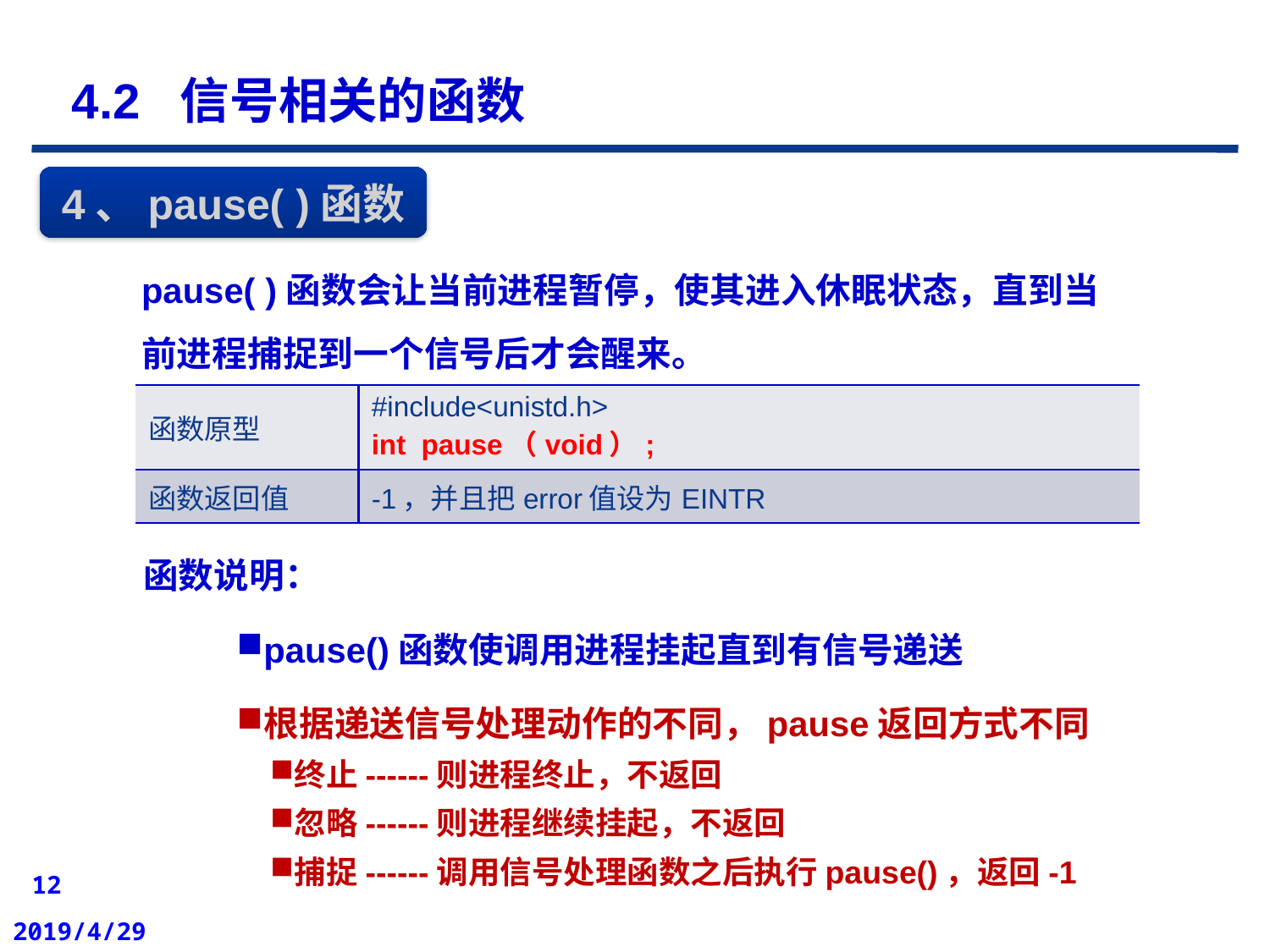

4.2  信号相关的函数
4、pause( )函数
pause( )函数会让当前进程暂停，使其进入休眠状态，直到当前进程捕捉到一个信号后才会醒来。
| 函数原型 | #include<unistd.h> int pause（void）; |
| --- | --- |
| 函数返回值 | -1，并且把error值设为EINTR |
函数说明：
pause()函数使调用进程挂起直到有信号递送
根据递送信号处理动作的不同，pause返回方式不同
终止------则进程终止，不返回
忽略------则进程继续挂起，不返回
捕捉------调用信号处理函数之后执行pause()，返回-1